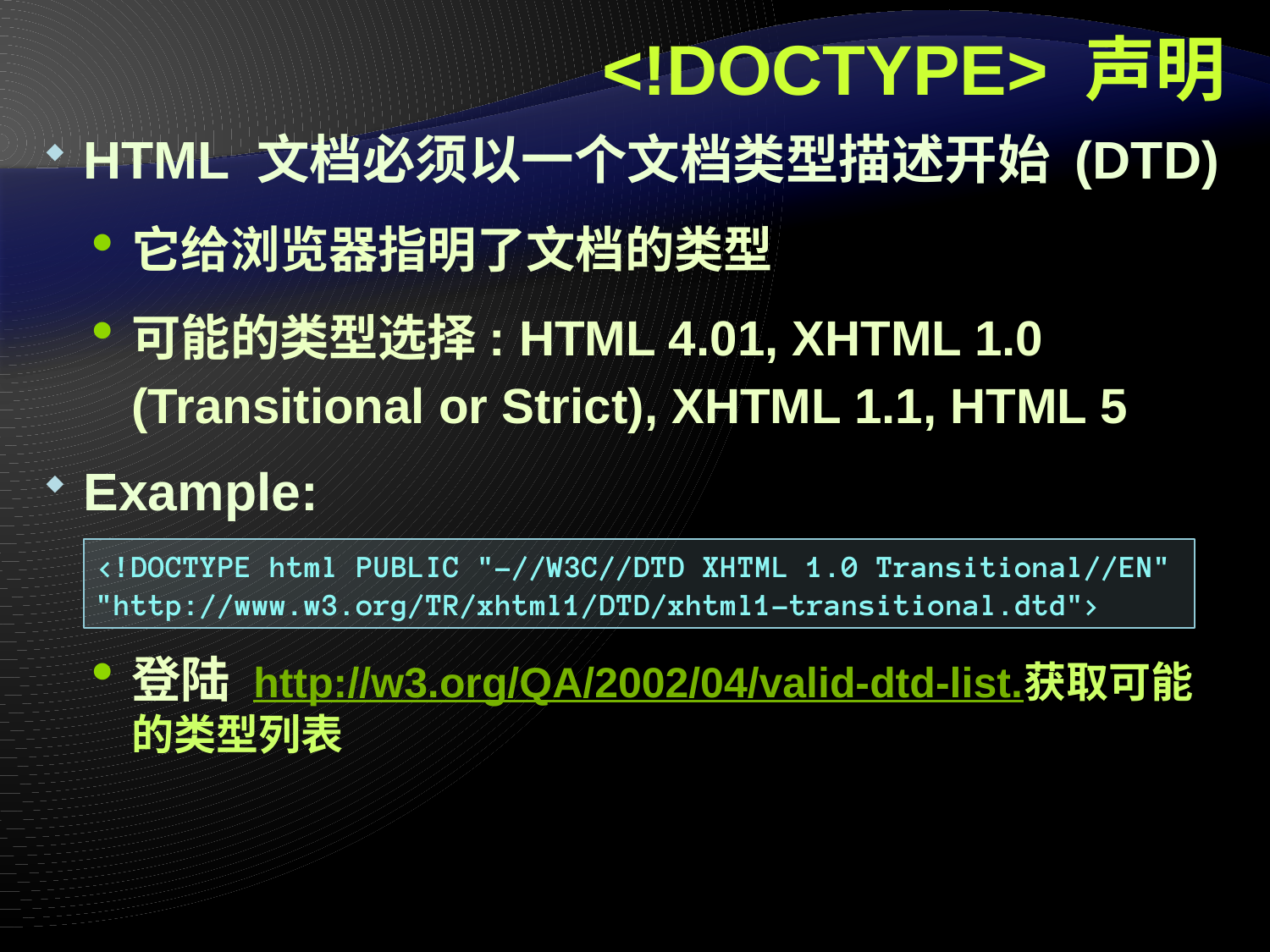

# <!DOCTYPE> 声明
HTML 文档必须以一个文档类型描述开始 (DTD)
它给浏览器指明了文档的类型
可能的类型选择: HTML 4.01, XHTML 1.0 (Transitional or Strict), XHTML 1.1, HTML 5
Example:

登陆 http://w3.org/QA/2002/04/valid-dtd-list.获取可能的类型列表
<!DOCTYPE html PUBLIC "-//W3C//DTD XHTML 1.0 Transitional//EN" "http://www.w3.org/TR/xhtml1/DTD/xhtml1-transitional.dtd">
21